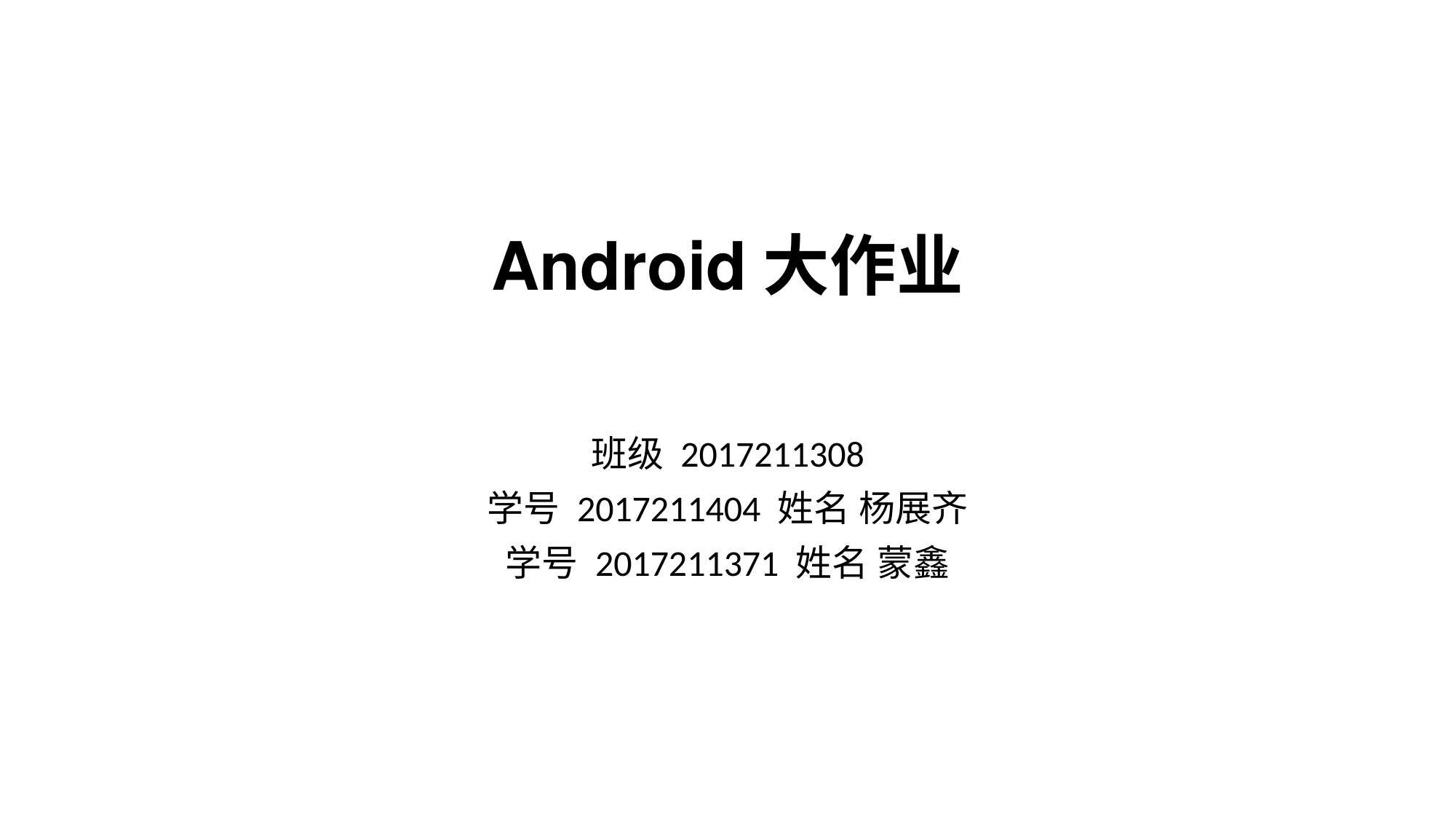

# Android大作业
班级 2017211308
学号 2017211404 姓名 杨展齐
学号 2017211371 姓名 蒙鑫